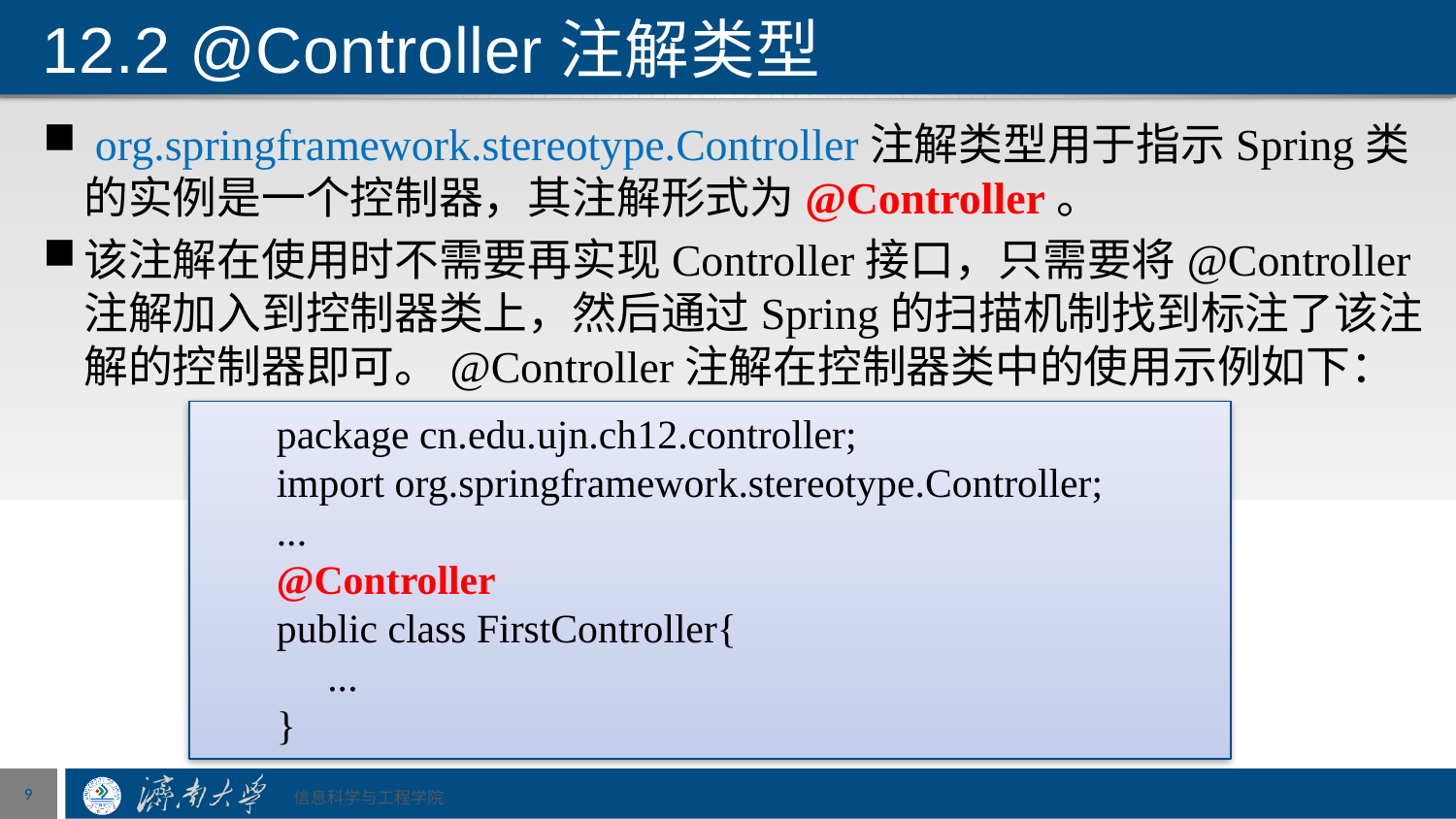

# 12.2 @Controller注解类型
 org.springframework.stereotype.Controller注解类型用于指示Spring类的实例是一个控制器，其注解形式为@Controller。
该注解在使用时不需要再实现Controller接口，只需要将@Controller注解加入到控制器类上，然后通过Spring的扫描机制找到标注了该注解的控制器即可。@Controller注解在控制器类中的使用示例如下：
package cn.edu.ujn.ch12.controller;
import org.springframework.stereotype.Controller;
...
@Controller
public class FirstController{
     ...
}